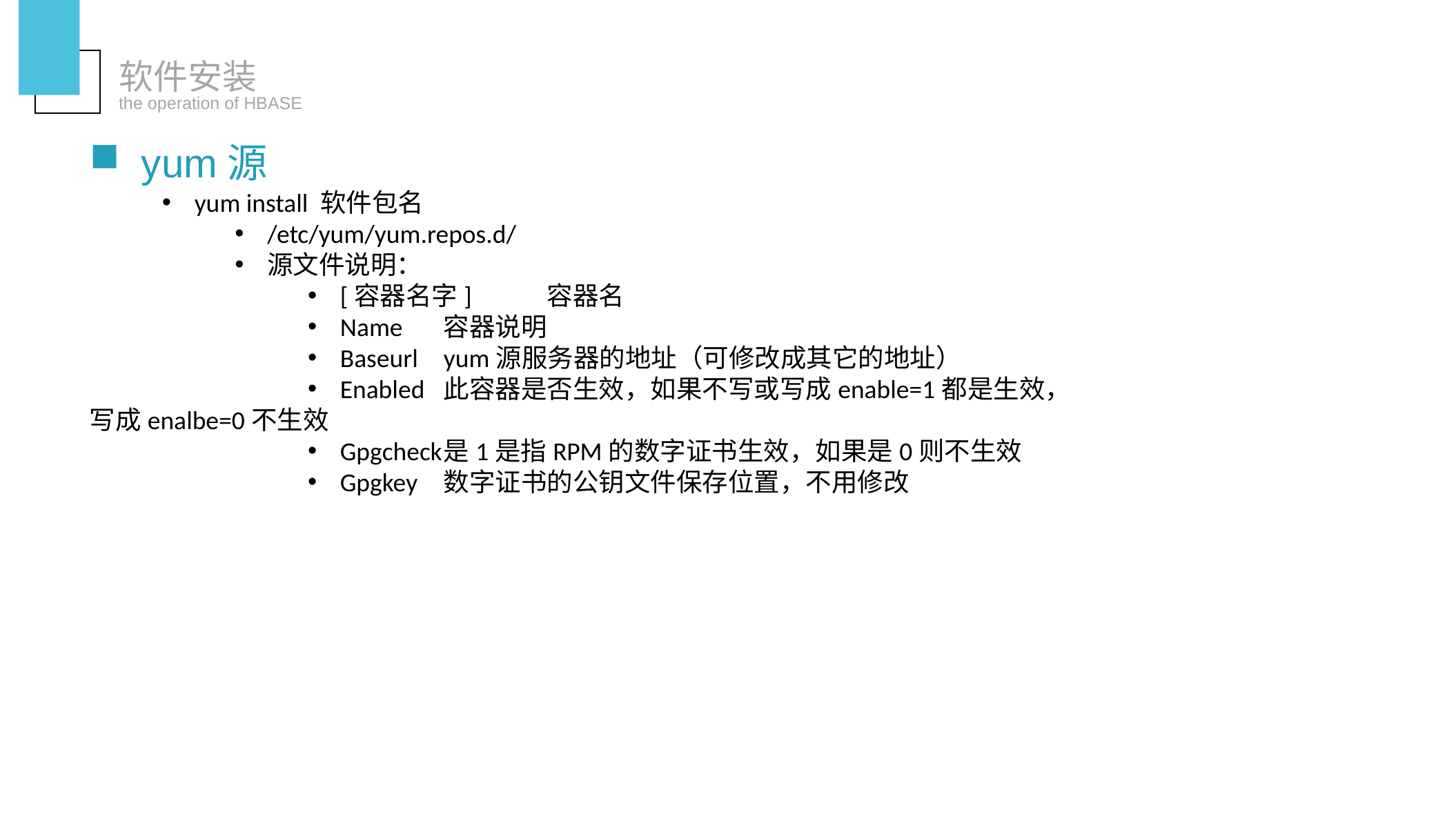

软件安装
the operation of HBASE
yum源
yum install 软件包名
/etc/yum/yum.repos.d/
源文件说明：
[容器名字] 	容器名
Name	容器说明
Baseurl	yum源服务器的地址（可修改成其它的地址）
Enabled	此容器是否生效，如果不写或写成enable=1都是生效，
写成enalbe=0不生效
Gpgcheck	是1是指RPM的数字证书生效，如果是0则不生效
Gpgkey	数字证书的公钥文件保存位置，不用修改